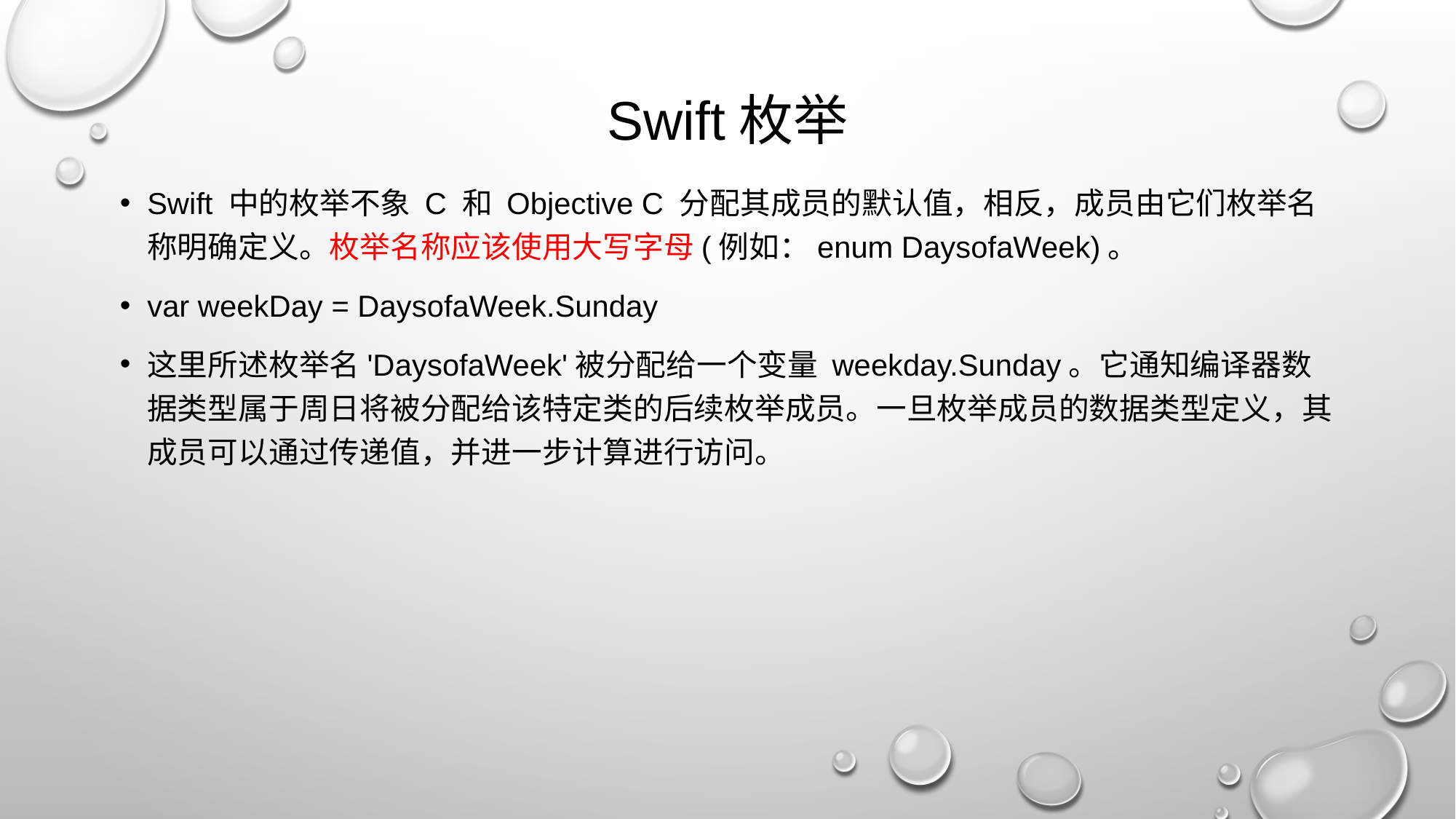

# Swift枚举
Swift 中的枚举不象 C 和 Objective C 分配其成员的默认值，相反，成员由它们枚举名称明确定义。枚举名称应该使用大写字母(例如：enum DaysofaWeek)。
var weekDay = DaysofaWeek.Sunday
这里所述枚举名'DaysofaWeek'被分配给一个变量 weekday.Sunday。它通知编译器数据类型属于周日将被分配给该特定类的后续枚举成员。一旦枚举成员的数据类型定义，其成员可以通过传递值，并进一步计算进行访问。